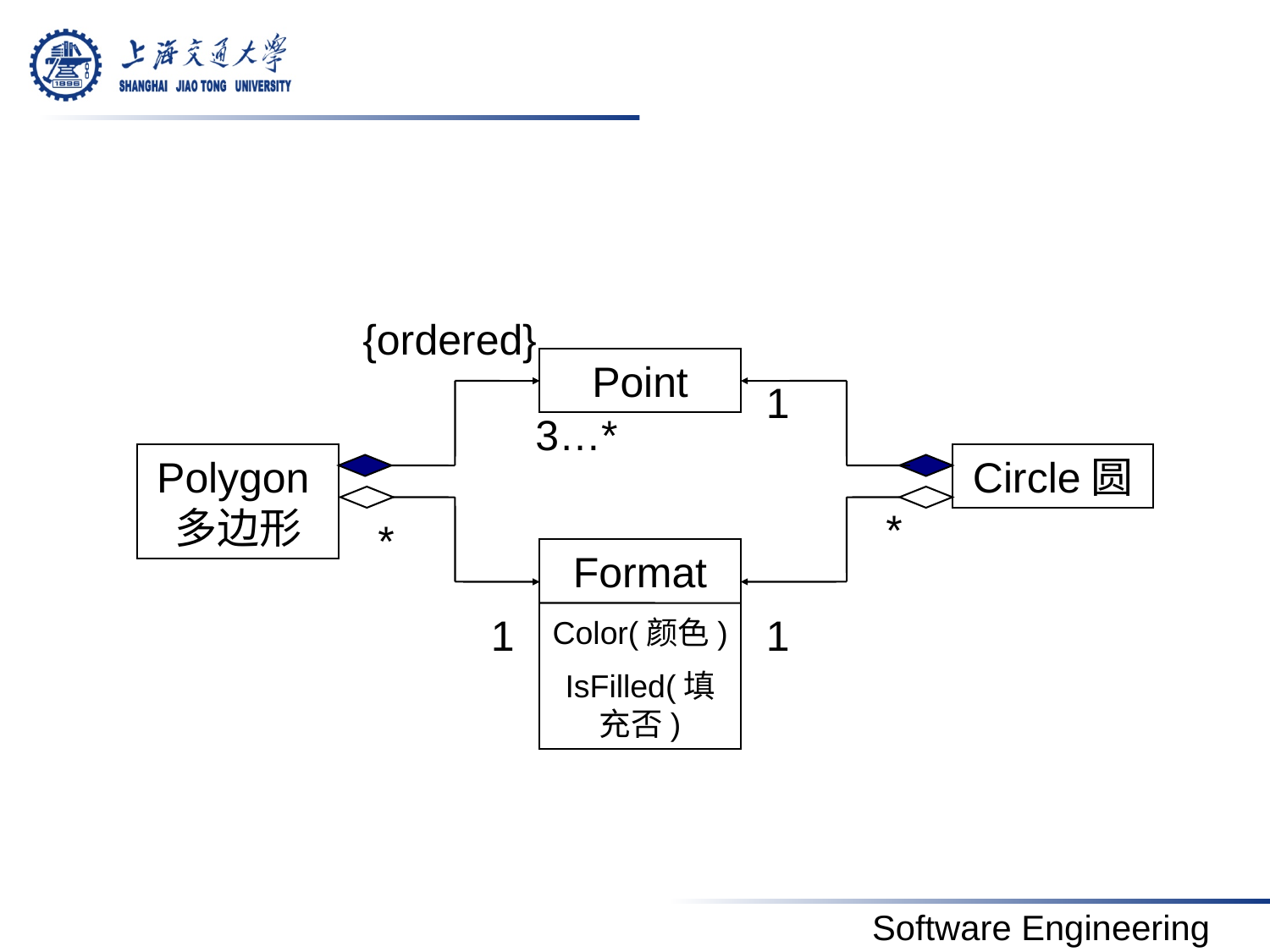

#

{ordered}
Point
1

3…*
Polygon多边形
Circle圆

*
*
Format
Color(颜色)
IsFilled(填充否)

1

1